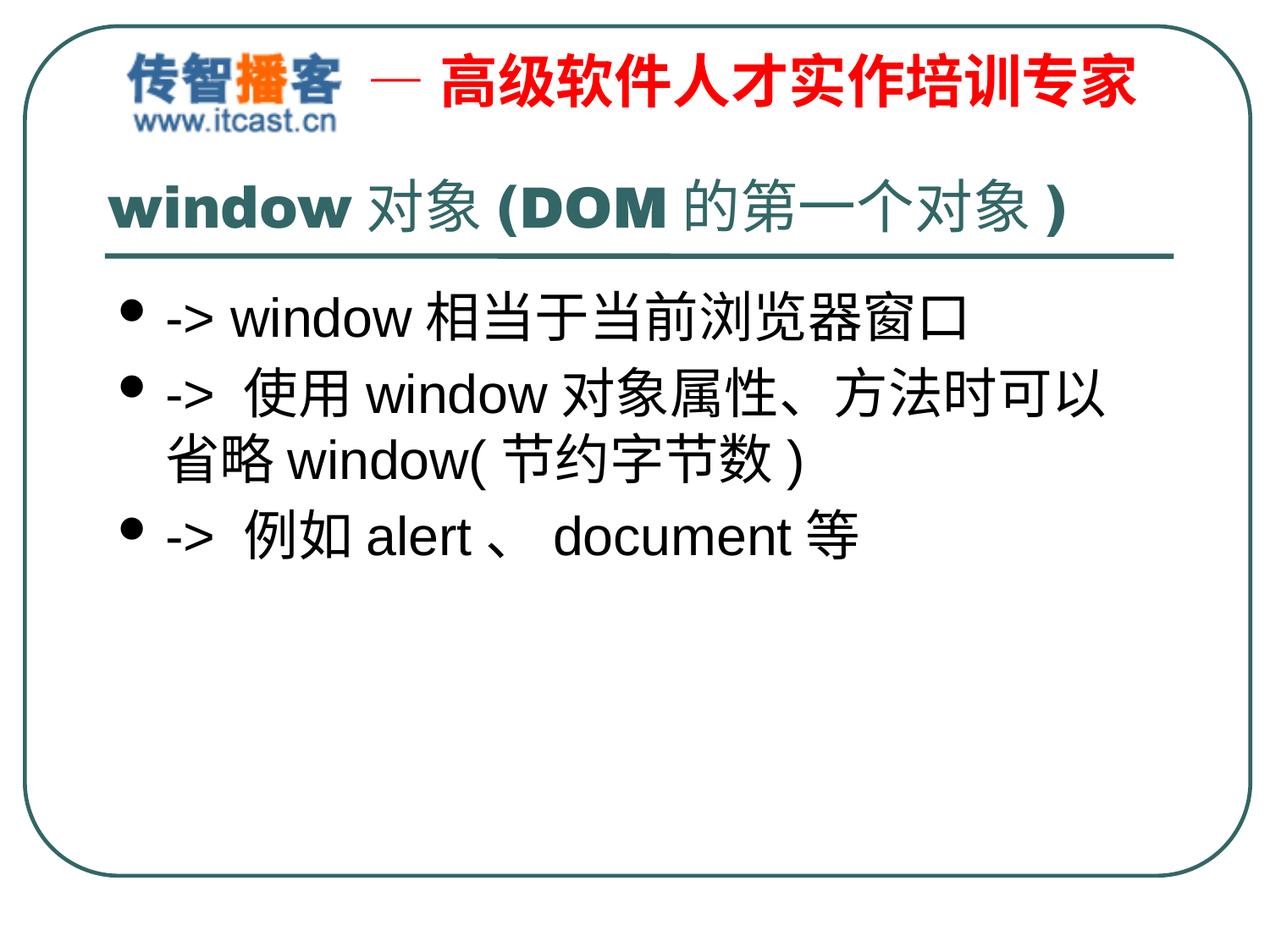

# window对象(DOM的第一个对象)
-> window相当于当前浏览器窗口
-> 使用window对象属性、方法时可以省略window(节约字节数)
-> 例如alert、document等